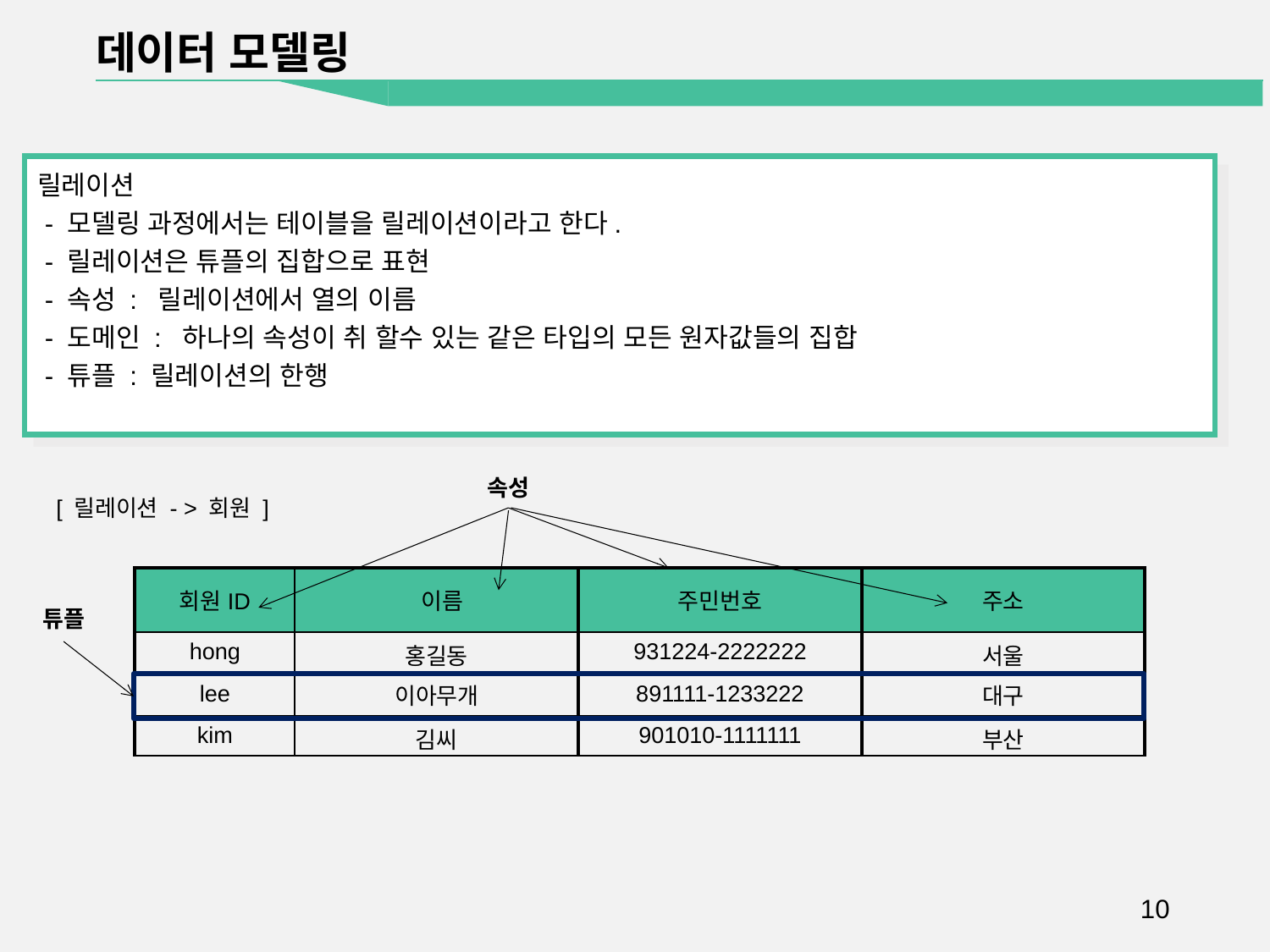

데이터 모델링

릴레이션
 - 모델링 과정에서는 테이블을 릴레이션이라고 한다.
 - 릴레이션은 튜플의 집합으로 표현
 - 속성 :  릴레이션에서 열의 이름
 - 도메인 :  하나의 속성이 취 할수 있는 같은 타입의 모든 원자값들의 집합
 - 튜플 : 릴레이션의 한행

속성
[ 릴레이션 - > 회원 ]
| 회원ID | 이름 | 주민번호 | 주소 |
| --- | --- | --- | --- |
| hong | 홍길동 | 931224-2222222 | 서울 |
| lee | 이아무개 | 891111-1233222 | 대구 |
| kim | 김씨 | 901010-1111111 | 부산 |
튜플

10